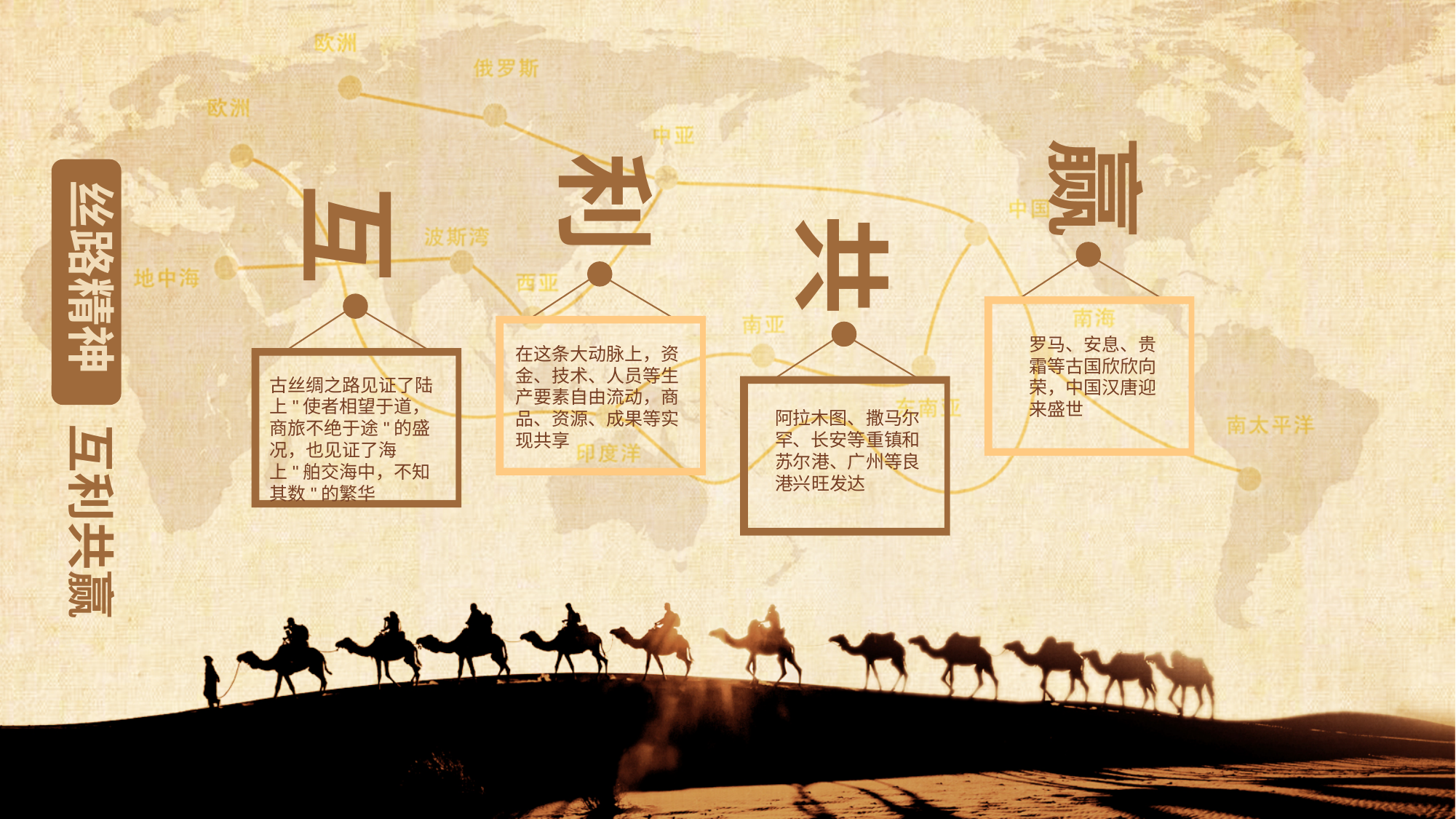

赢
利

丝路精神
互
共

罗马、安息、贵霜等古国欣欣向荣，中国汉唐迎来盛世

在这条大动脉上，资金、技术、人员等生产要素自由流动，商品、资源、成果等实现共享

古丝绸之路见证了陆上"使者相望于道，商旅不绝于途"的盛况，也见证了海上"舶交海中，不知其数"的繁华

阿拉木图、撒马尔罕、长安等重镇和苏尔港、广州等良港兴旺发达

互利共赢